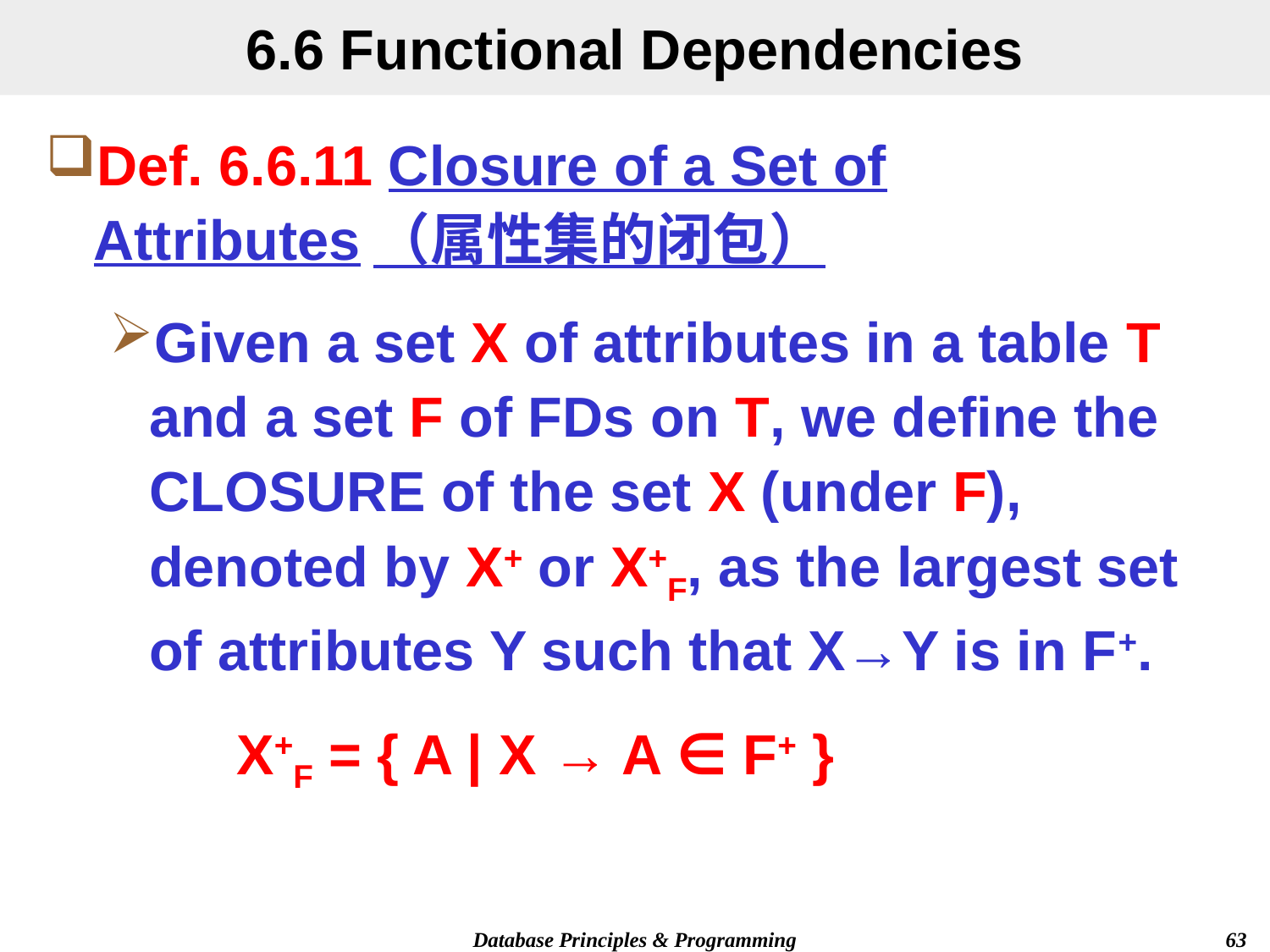

# 6.6 Functional Dependencies
Def. 6.6.11 Closure of a Set of Attributes（属性集的闭包）
Given a set X of attributes in a table T and a set F of FDs on T, we define the CLOSURE of the set X (under F), denoted by X+ or X+F, as the largest set of attributes Y such that X→Y is in F+.
X+F = { A | X → A ∈ F+ }

Database Principles & Programming
63